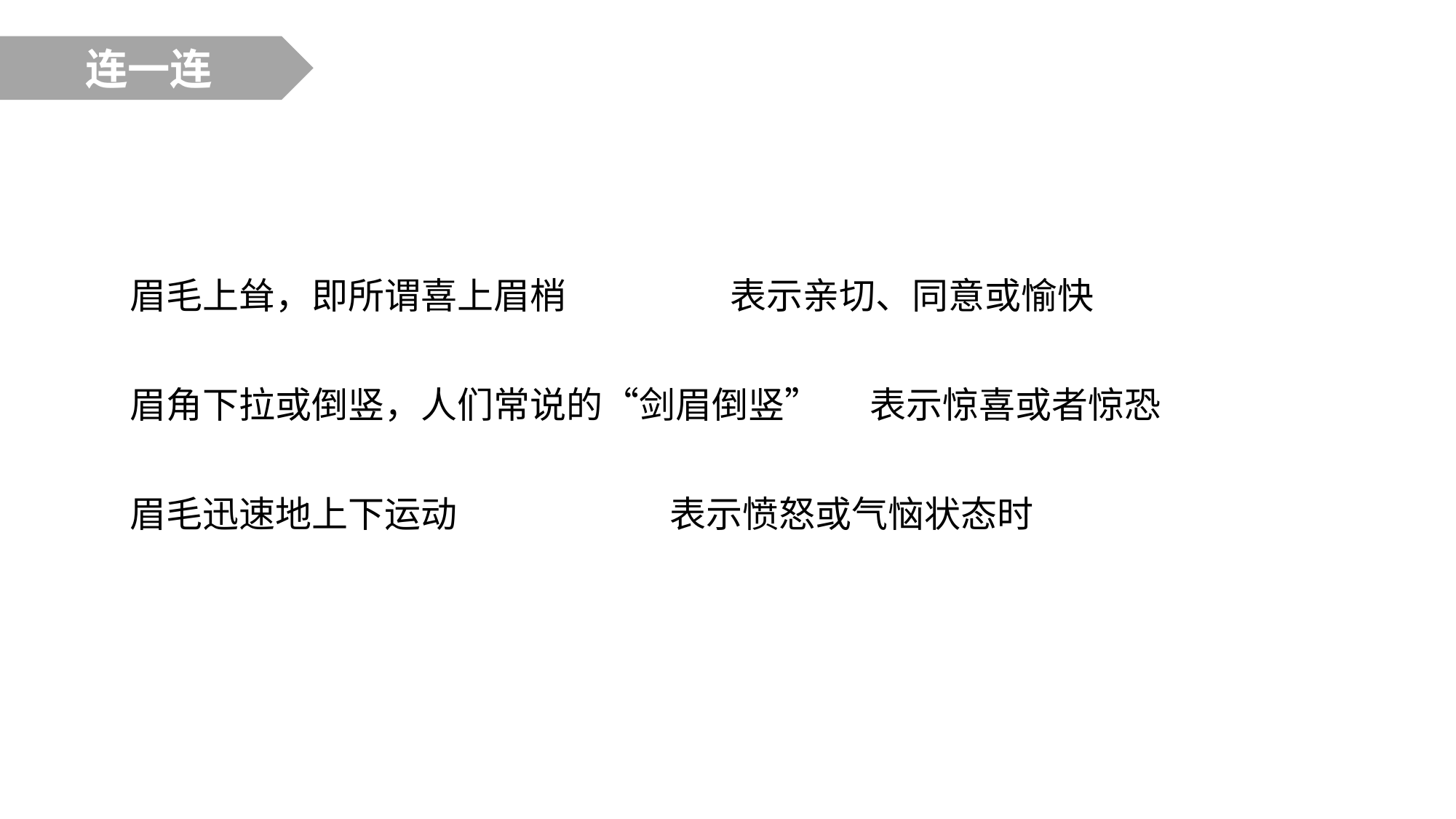

连一连
眉毛上耸，即所谓喜上眉梢                    表示亲切、同意或愉快
眉角下拉或倒竖，人们常说的“剑眉倒竖”      表示惊喜或者惊恐
眉毛迅速地上下运动                          表示愤怒或气恼状态时